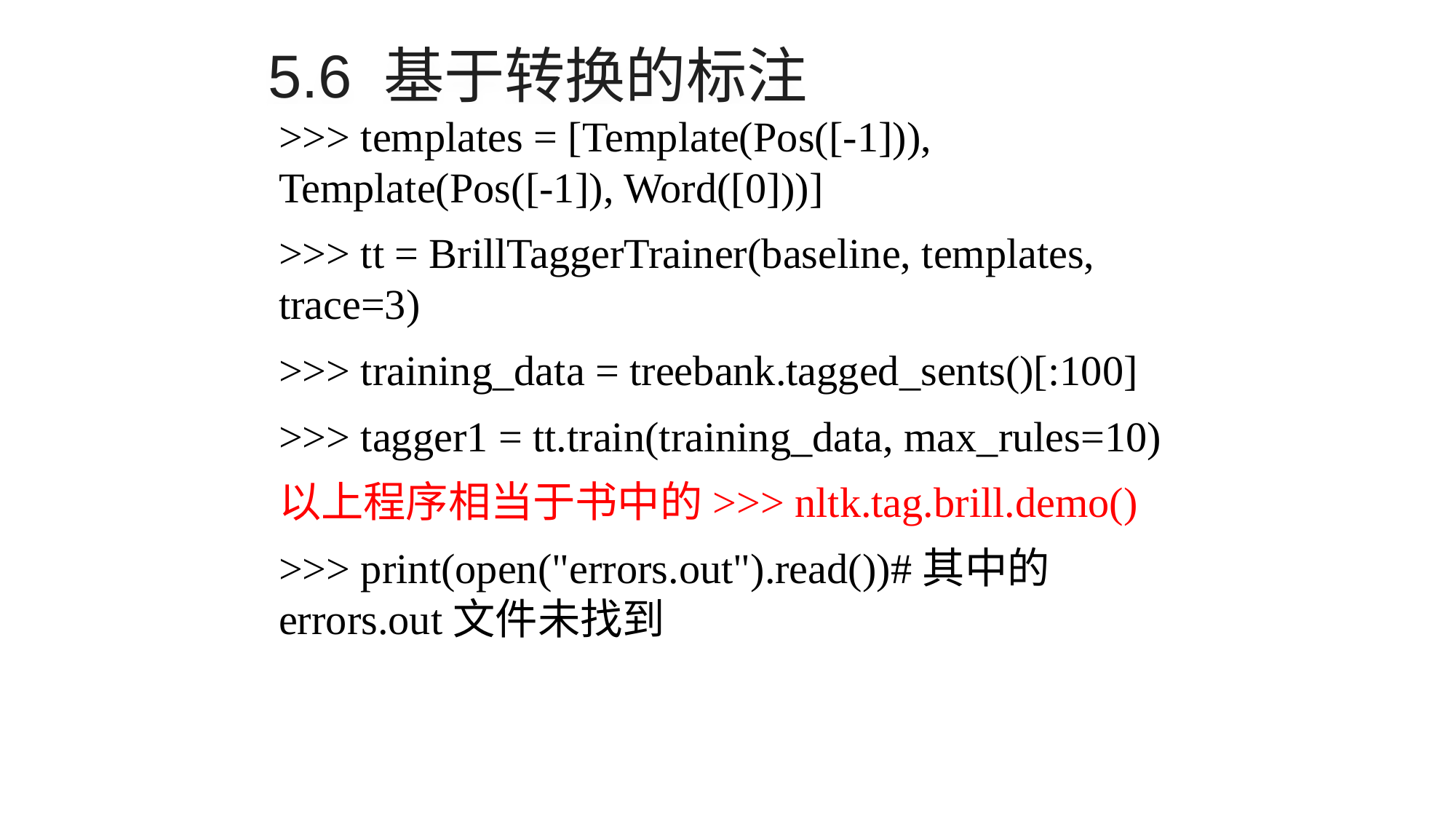

# 5.6 基于转换的标注
>>> templates = [Template(Pos([-1])), Template(Pos([-1]), Word([0]))]
>>> tt = BrillTaggerTrainer(baseline, templates, trace=3)
>>> training_data = treebank.tagged_sents()[:100]
>>> tagger1 = tt.train(training_data, max_rules=10)
以上程序相当于书中的>>> nltk.tag.brill.demo()
>>> print(open("errors.out").read())#其中的errors.out文件未找到